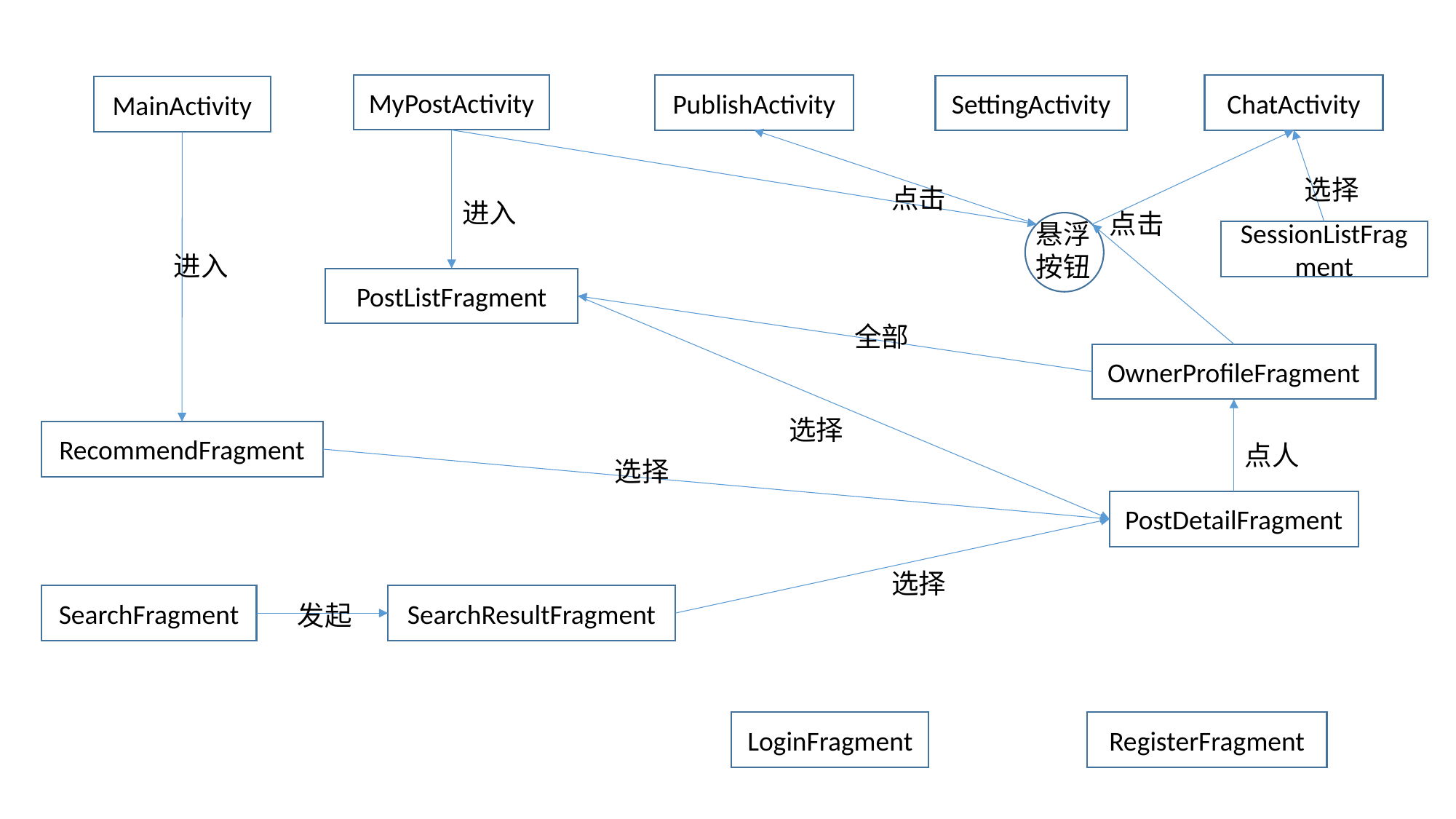

MyPostActivity
PublishActivity
ChatActivity
SettingActivity
MainActivity
选择
点击
进入
点击
悬浮按钮

SessionListFragment
进入
PostListFragment
全部
OwnerProfileFragment
选择
RecommendFragment
点人
选择
PostDetailFragment
选择
SearchFragment
SearchResultFragment
发起
RegisterFragment
LoginFragment